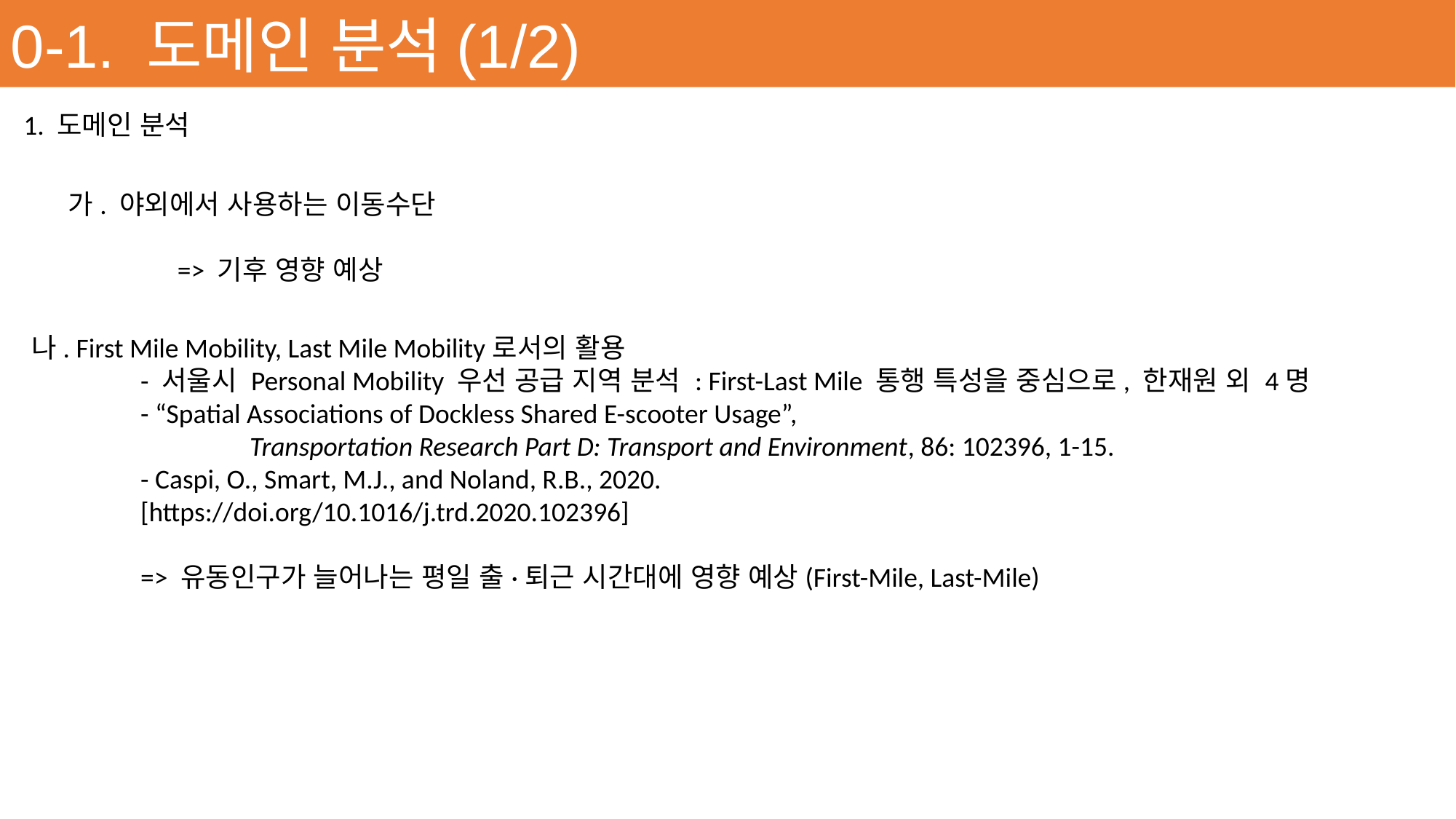

0-1. 도메인 분석(1/2)
1. 도메인 분석
가. 야외에서 사용하는 이동수단

	=> 기후 영향 예상
나. First Mile Mobility, Last Mile Mobility로서의 활용
	- 서울시 Personal Mobility 우선 공급 지역 분석 : First-Last Mile 통행 특성을 중심으로, 한재원 외 4명
	- “Spatial Associations of Dockless Shared E-scooter Usage”,
		Transportation Research Part D: Transport and Environment, 86: 102396, 1-15.
	- Caspi, O., Smart, M.J., and Noland, R.B., 2020.
	[https://doi.org/10.1016/j.trd.2020.102396]

	=> 유동인구가 늘어나는 평일 출·퇴근 시간대에 영향 예상(First-Mile, Last-Mile)